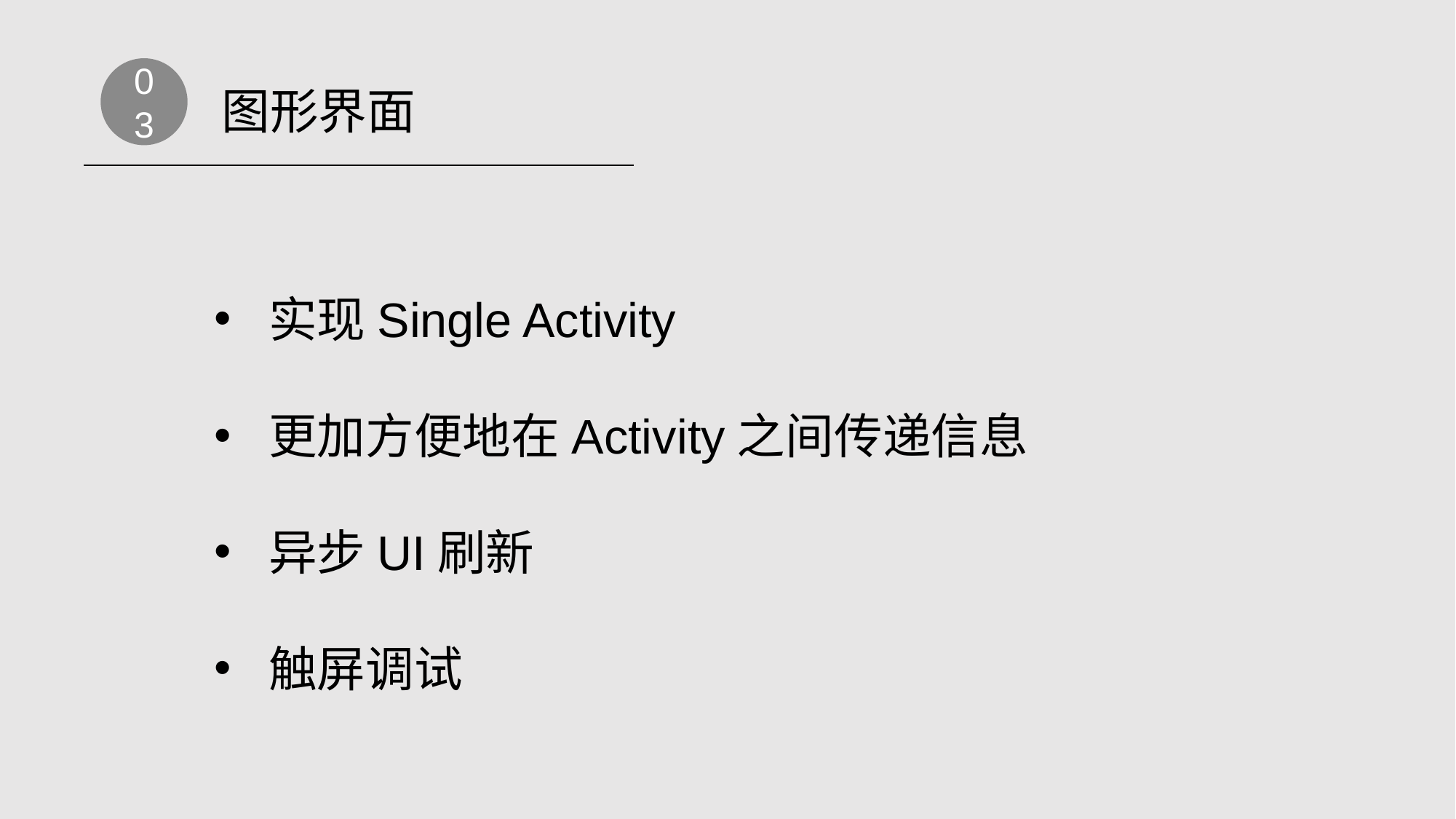

03
图形界面
实现Single Activity

更加方便地在Activity之间传递信息

异步UI刷新

触屏调试